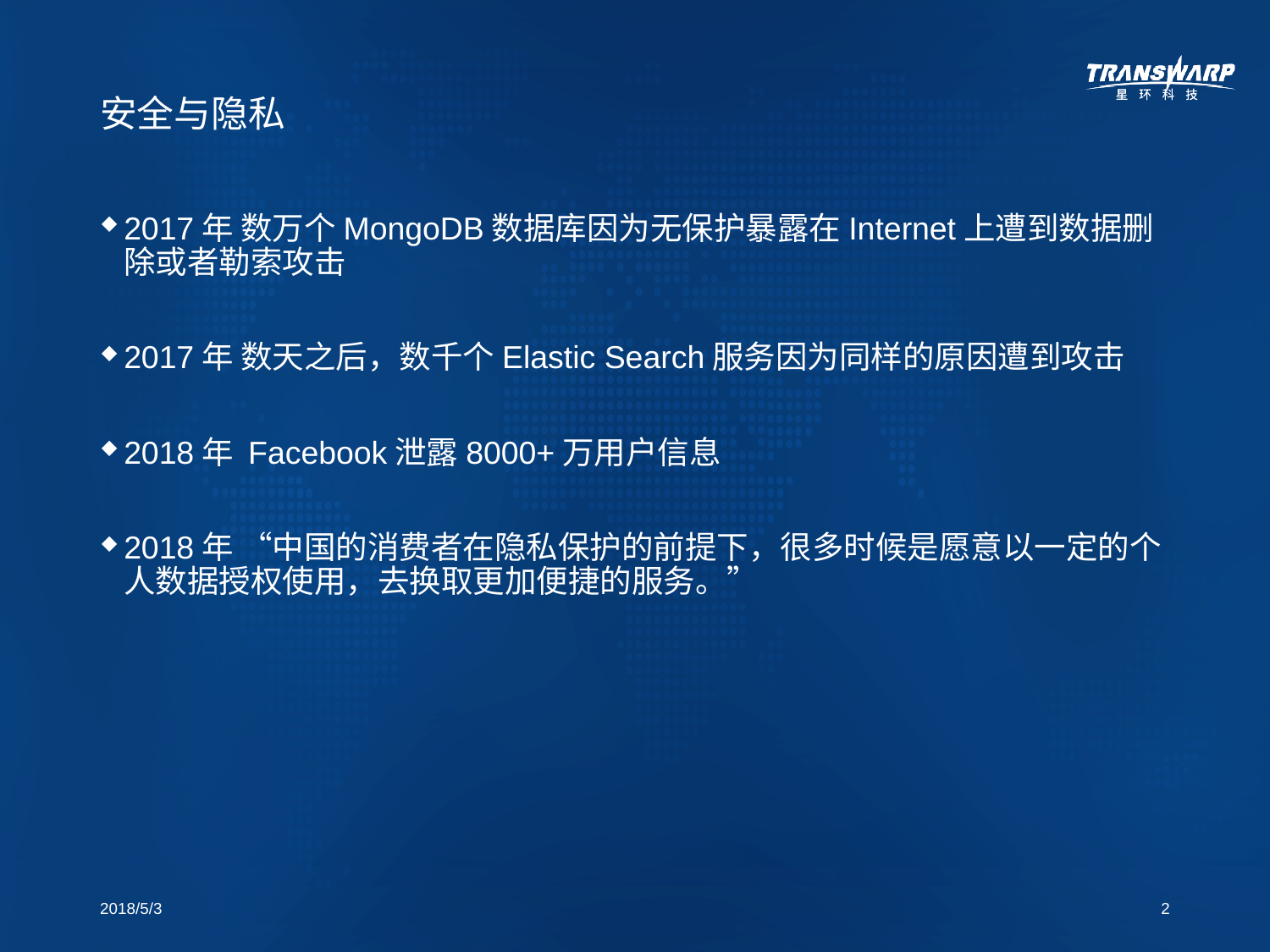

# 安全与隐私
2017年 数万个MongoDB数据库因为无保护暴露在Internet上遭到数据删除或者勒索攻击

2017年 数天之后，数千个Elastic Search服务因为同样的原因遭到攻击

2018年 Facebook泄露8000+万用户信息

2018年 “中国的消费者在隐私保护的前提下，很多时候是愿意以一定的个人数据授权使用，去换取更加便捷的服务。”

2018/5/3
2